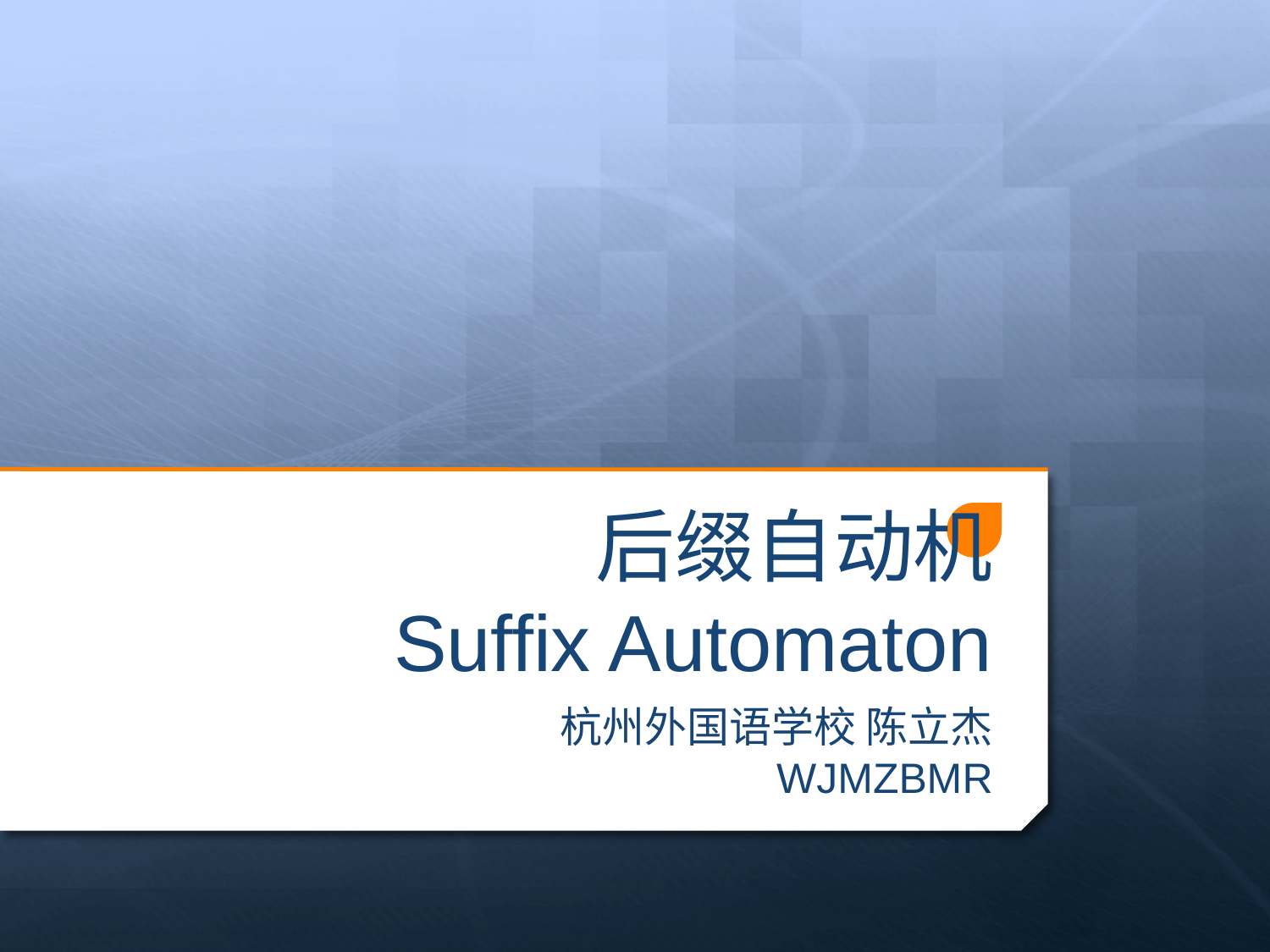

# 后缀自动机 Suffix Automaton
杭州外国语学校 陈立杰
WJMZBMR